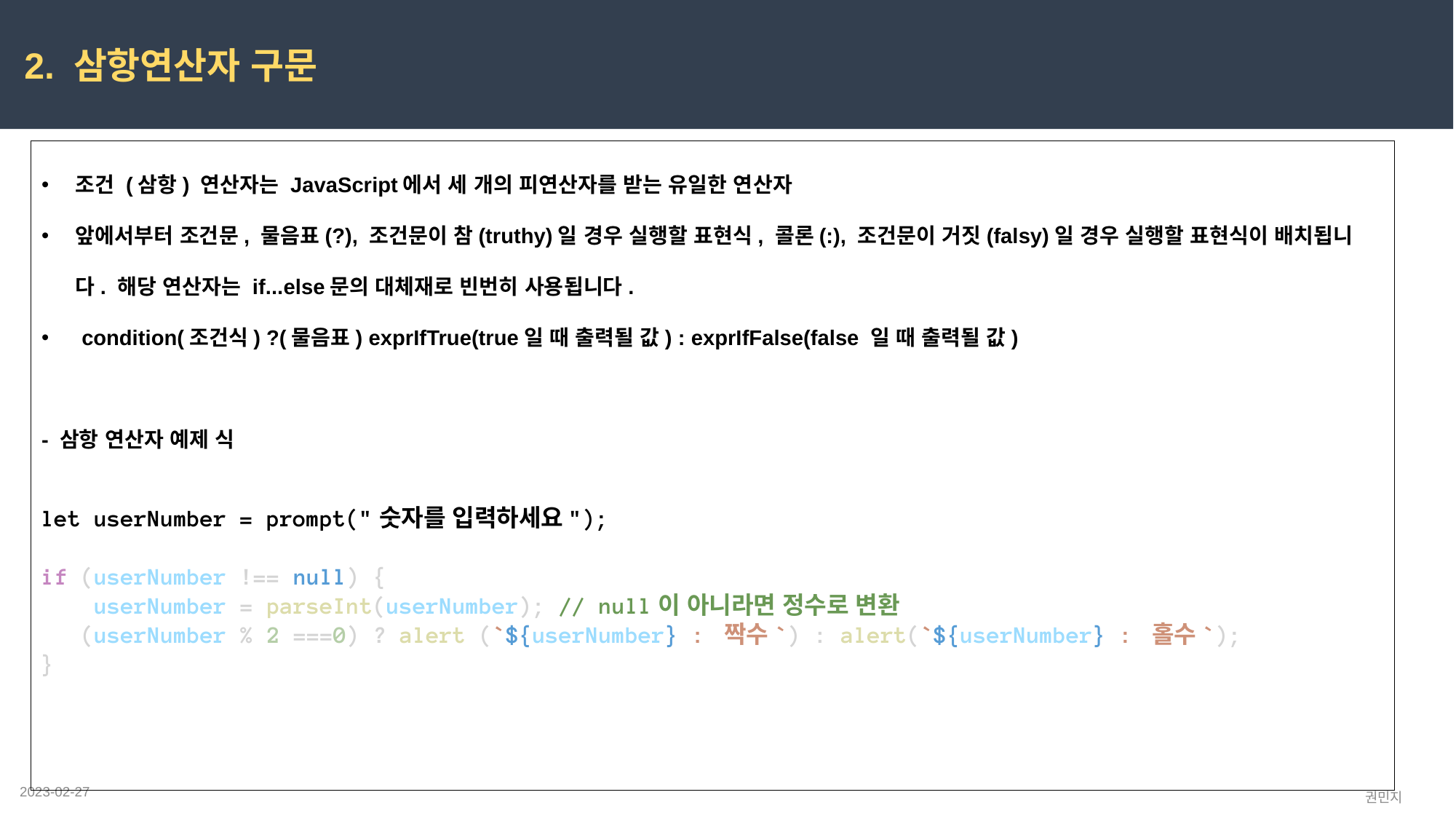

2. 삼항연산자 구문
조건 (삼항) 연산자는 JavaScript에서 세 개의 피연산자를 받는 유일한 연산자
앞에서부터 조건문, 물음표(?), 조건문이 참(truthy)일 경우 실행할 표현식, 콜론(:), 조건문이 거짓(falsy)일 경우 실행할 표현식이 배치됩니다. 해당 연산자는 if...else문의 대체재로 빈번히 사용됩니다.
 condition(조건식) ?(물음표) exprIfTrue(true일 때 출력될 값) : exprIfFalse(false 일 때 출력될 값)

- 삼항 연산자 예제 식

let userNumber = prompt("숫자를 입력하세요");
if (userNumber !== null) {
    userNumber = parseInt(userNumber); // null이 아니라면 정수로 변환
   (userNumber % 2 ===0) ? alert (`${userNumber} : 짝수`) : alert(`${userNumber} : 홀수`);
}

2023-02-27
권민지